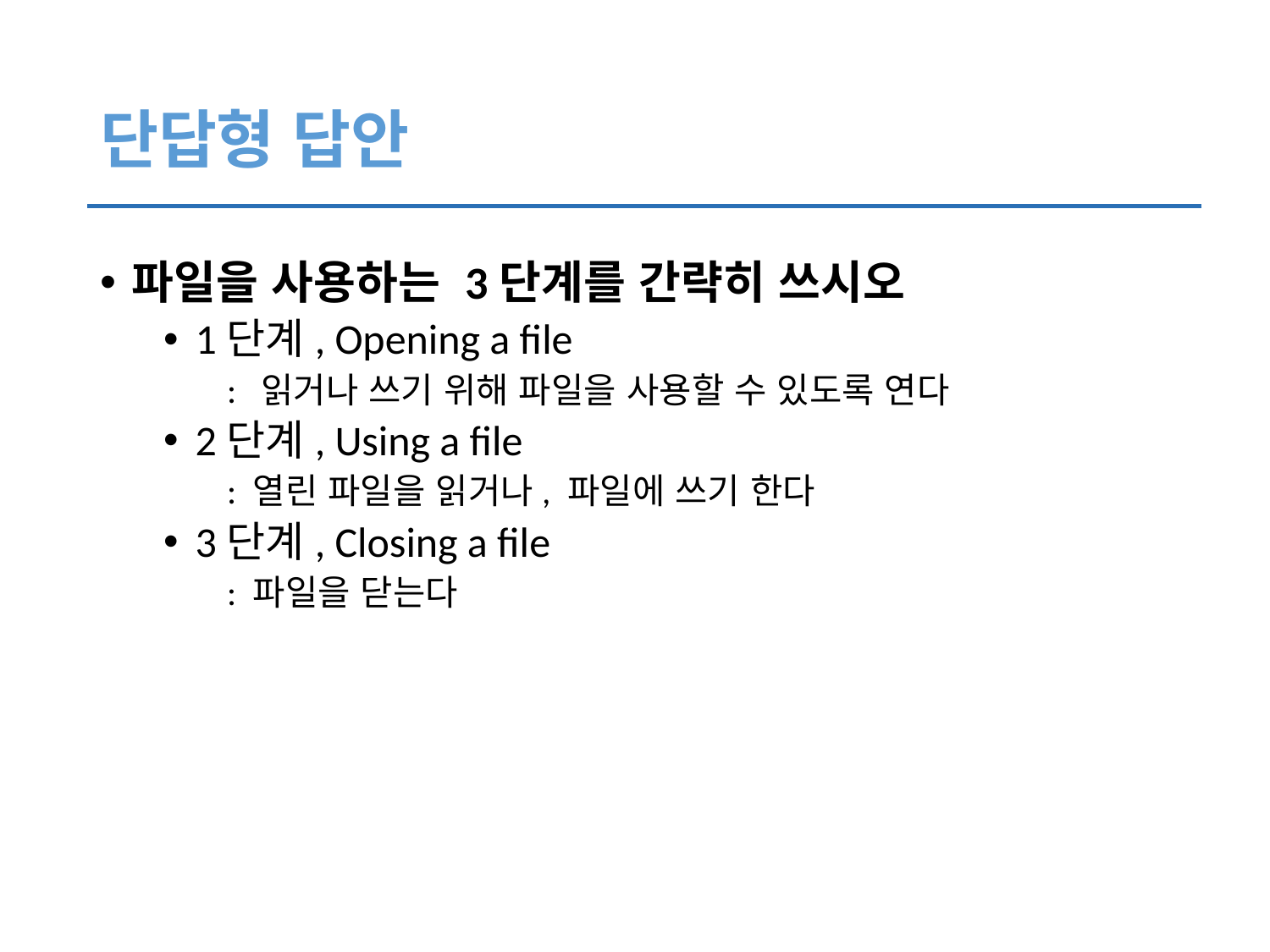

# 단답형 답안
파일을 사용하는 3단계를 간략히 쓰시오
1단계, Opening a file
:  읽거나 쓰기 위해 파일을 사용할 수 있도록 연다
2단계, Using a file
: 열린 파일을 읽거나, 파일에 쓰기 한다
3단계, Closing a file
: 파일을 닫는다